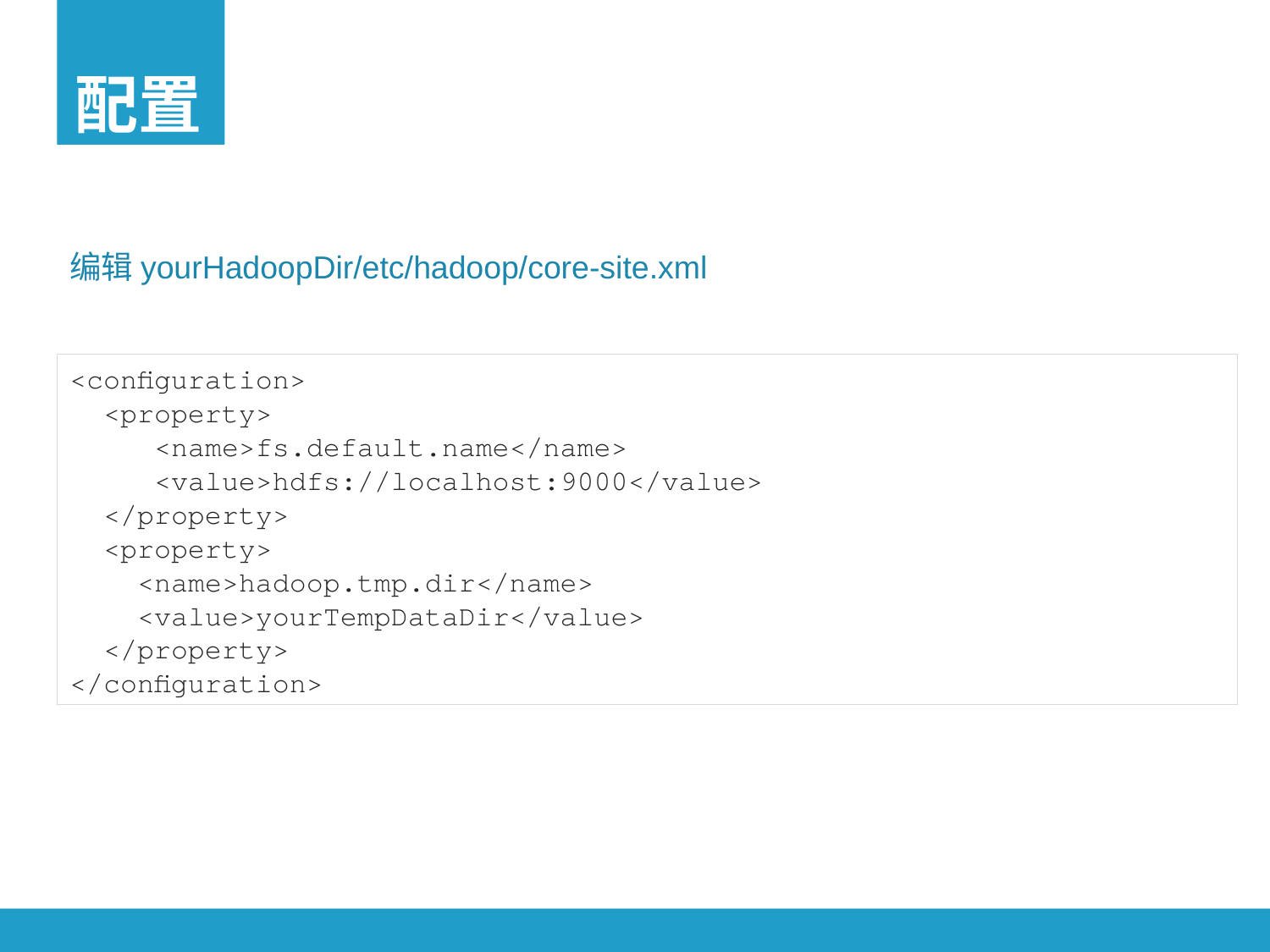

配置
编辑yourHadoopDir/etc/hadoop/core-site.xml
<configuration>
  <property>
     <name>fs.default.name</name>
     <value>hdfs://localhost:9000</value>
  </property>
  <property>
    <name>hadoop.tmp.dir</name>
    <value>yourTempDataDir</value>
  </property>
</configuration>